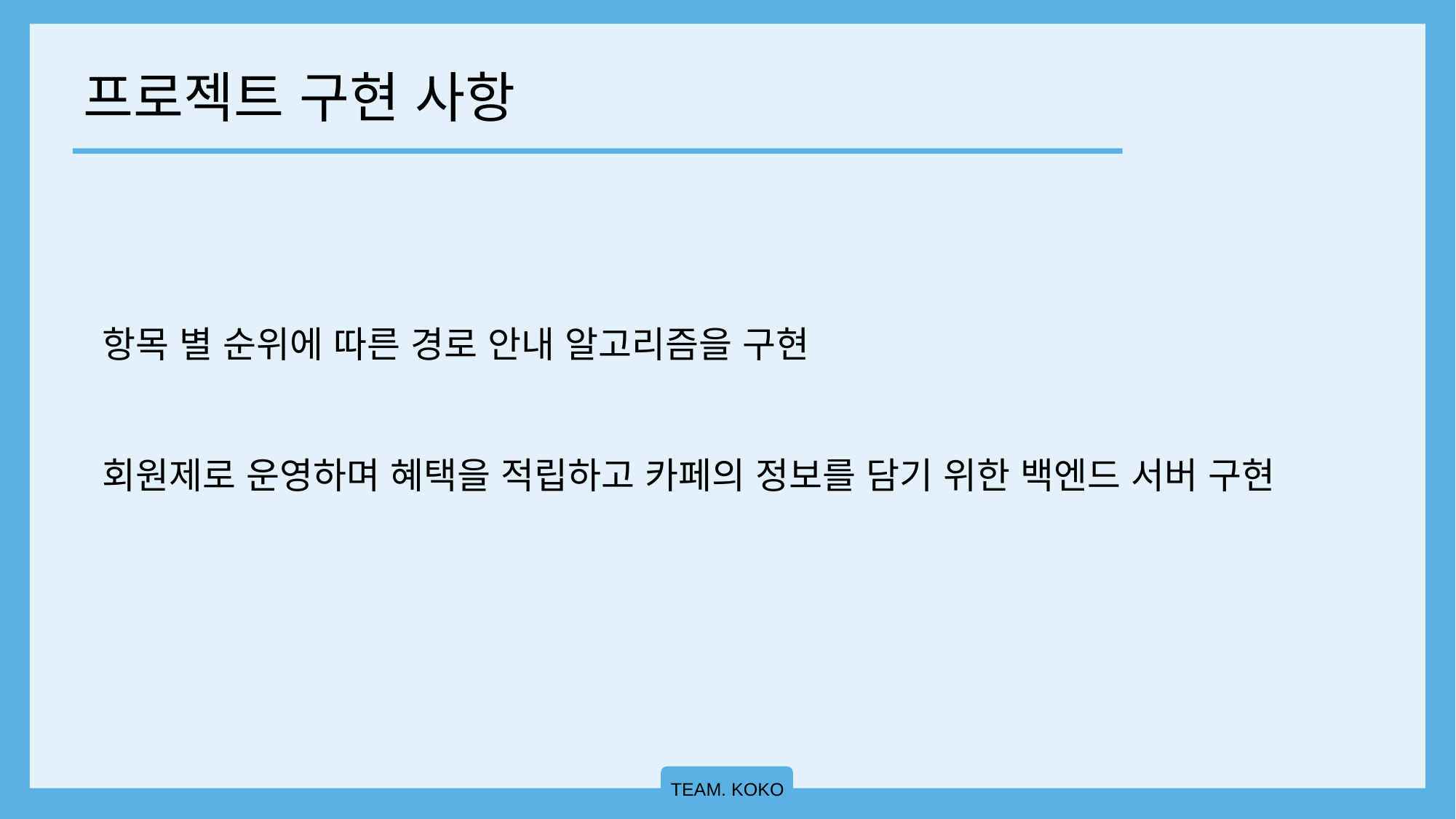

프로젝트 구현 사항

항목 별 순위에 따른 경로 안내 알고리즘을 구현

회원제로 운영하며 혜택을 적립하고 카페의 정보를 담기 위한 백엔드 서버 구현

TEAM. KOKO